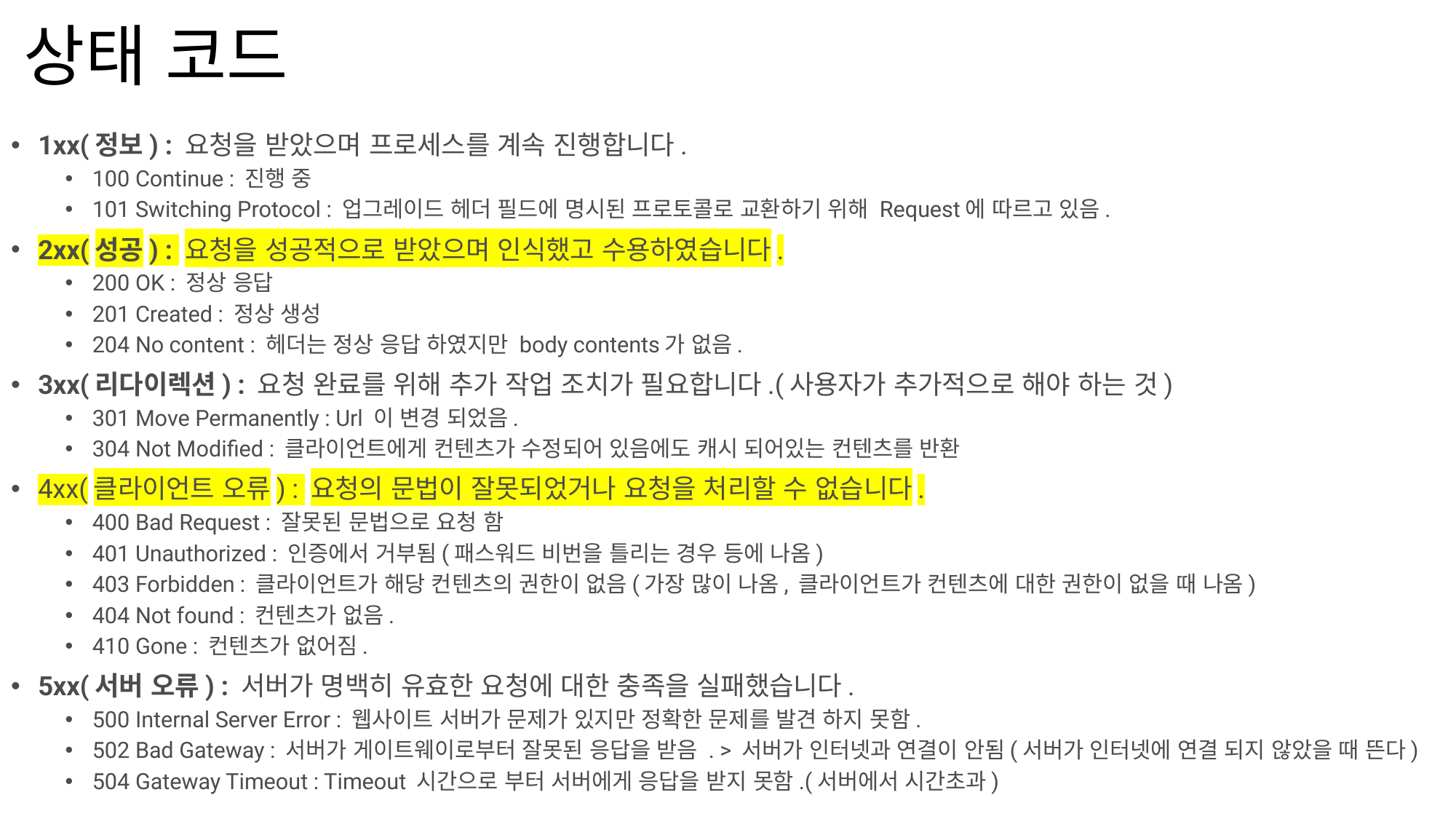

# 상태 코드
1xx(정보) : 요청을 받았으며 프로세스를 계속 진행합니다.
100 Continue : 진행 중
101 Switching Protocol : 업그레이드 헤더 필드에 명시된 프로토콜로 교환하기 위해 Request에 따르고 있음.
2xx(성공) : 요청을 성공적으로 받았으며 인식했고 수용하였습니다.
200 OK : 정상 응답
201 Created : 정상 생성
204 No content : 헤더는 정상 응답 하였지만 body contents가 없음.
3xx(리다이렉션) : 요청 완료를 위해 추가 작업 조치가 필요합니다.(사용자가 추가적으로 해야 하는 것)
301 Move Permanently : Url 이 변경 되었음.
304 Not Modified : 클라이언트에게 컨텐츠가 수정되어 있음에도 캐시 되어있는 컨텐츠를 반환
4xx(클라이언트 오류) : 요청의 문법이 잘못되었거나 요청을 처리할 수 없습니다.
400 Bad Request : 잘못된 문법으로 요청 함
401 Unauthorized : 인증에서 거부됨(패스워드 비번을 틀리는 경우 등에 나옴)
403 Forbidden : 클라이언트가 해당 컨텐츠의 권한이 없음(가장 많이 나옴, 클라이언트가 컨텐츠에 대한 권한이 없을 때 나옴)
404 Not found : 컨텐츠가 없음.
410 Gone : 컨텐츠가 없어짐.
5xx(서버 오류) : 서버가 명백히 유효한 요청에 대한 충족을 실패했습니다.
500 Internal Server Error : 웹사이트 서버가 문제가 있지만 정확한 문제를 발견 하지 못함.
502 Bad Gateway : 서버가 게이트웨이로부터 잘못된 응답을 받음 . > 서버가 인터넷과 연결이 안됨(서버가 인터넷에 연결 되지 않았을 때 뜬다)
504 Gateway Timeout : Timeout 시간으로 부터 서버에게 응답을 받지 못함.(서버에서 시간초과)